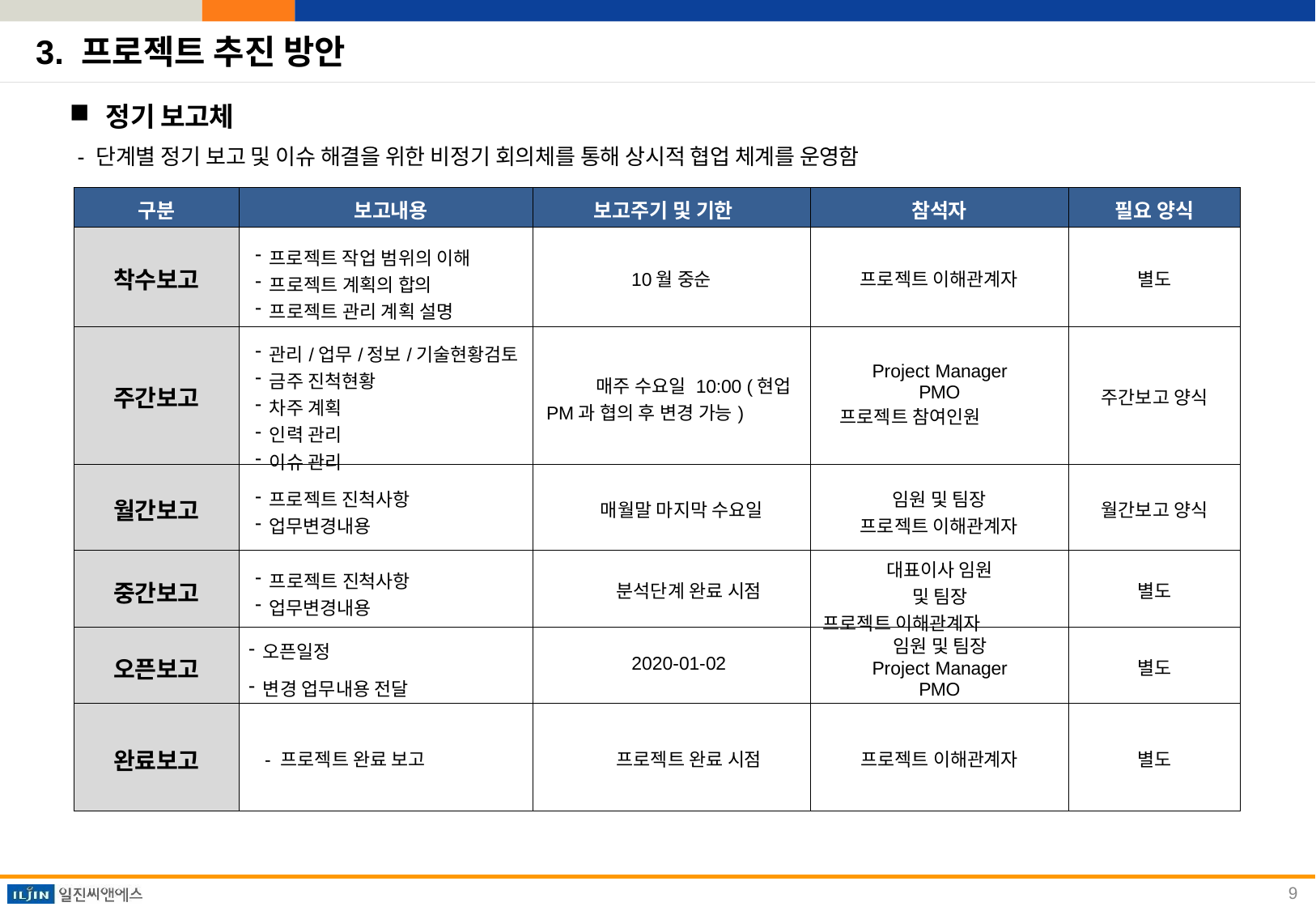

# 3. 프로젝트 추진 방안
정기 보고체
- 단계별 정기 보고 및 이슈 해결을 위한 비정기 회의체를 통해 상시적 협업 체계를 운영함
| 구분 | 보고내용 | 보고주기 및 기한 | 참석자 | 필요 양식 |
| --- | --- | --- | --- | --- |
| 착수보고 | 프로젝트 작업 범위의 이해 프로젝트 계획의 합의 프로젝트 관리 계획 설명 | 10월 중순 | 프로젝트 이해관계자 | 별도 |
| 주간보고 | 관리/업무/정보/기술현황검토 금주 진척현황 차주 계획 인력 관리 이슈 관리 | 매주 수요일 10:00 (현업PM과 협의 후 변경 가능) | Project Manager PMO 프로젝트 참여인원 | 주간보고 양식 |
| 월간보고 | 프로젝트 진척사항 업무변경내용 | 매월말 마지막 수요일 | 임원 및 팀장 프로젝트 이해관계자 | 월간보고 양식 |
| 중간보고 | 프로젝트 진척사항 업무변경내용 | 분석단계 완료 시점 | 대표이사 임원 및 팀장 프로젝트 이해관계자 | 별도 |
| 오픈보고 | 오픈일정 변경 업무내용 전달 | 2020-01-02 | 임원 및 팀장 Project Manager PMO | 별도 |
| 완료보고 | - 프로젝트 완료 보고 | 프로젝트 완료 시점 | 프로젝트 이해관계자 | 별도 |
9